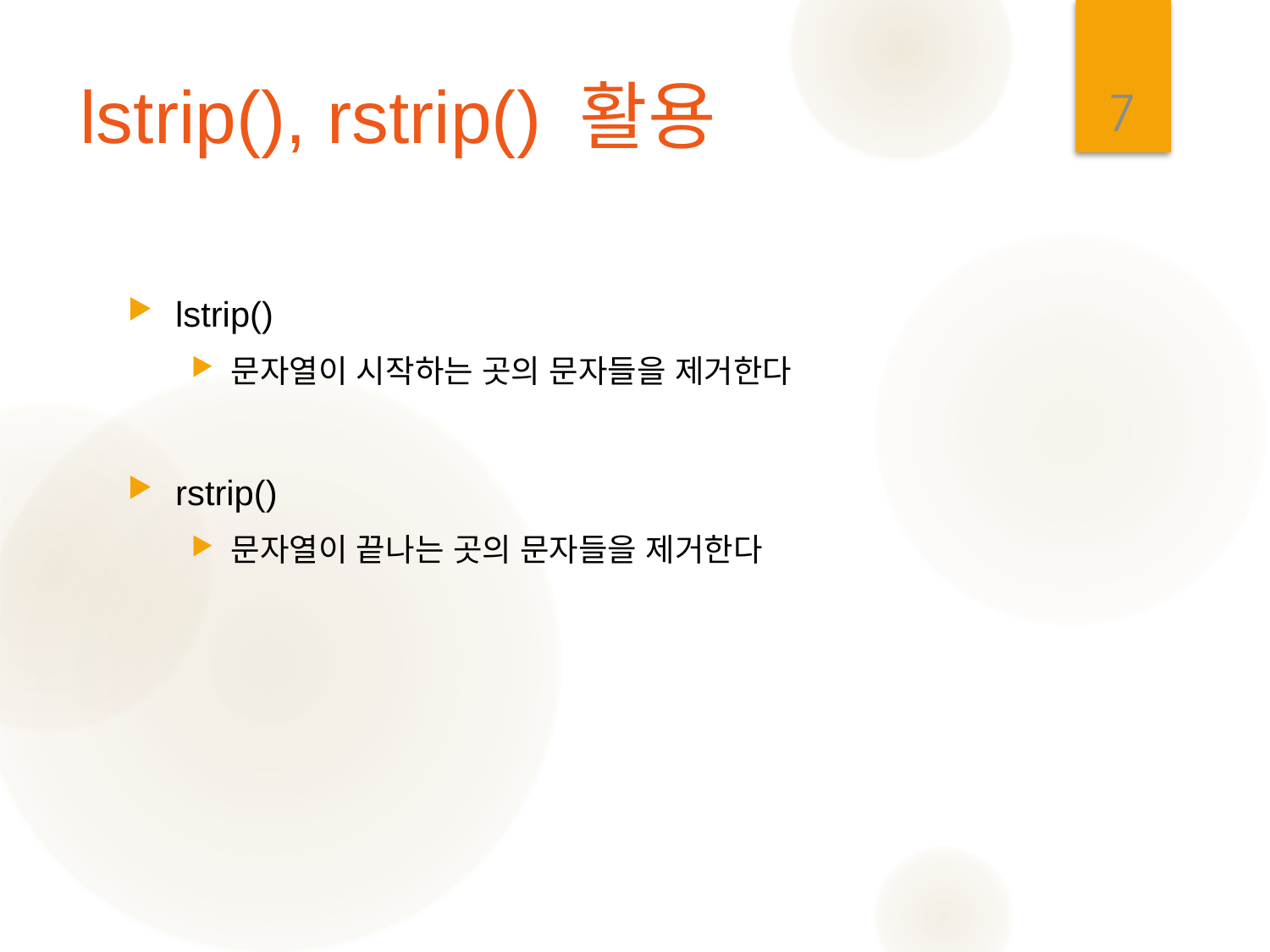

7
# lstrip(), rstrip() 활용
lstrip()
문자열이 시작하는 곳의 문자들을 제거한다

rstrip()
문자열이 끝나는 곳의 문자들을 제거한다